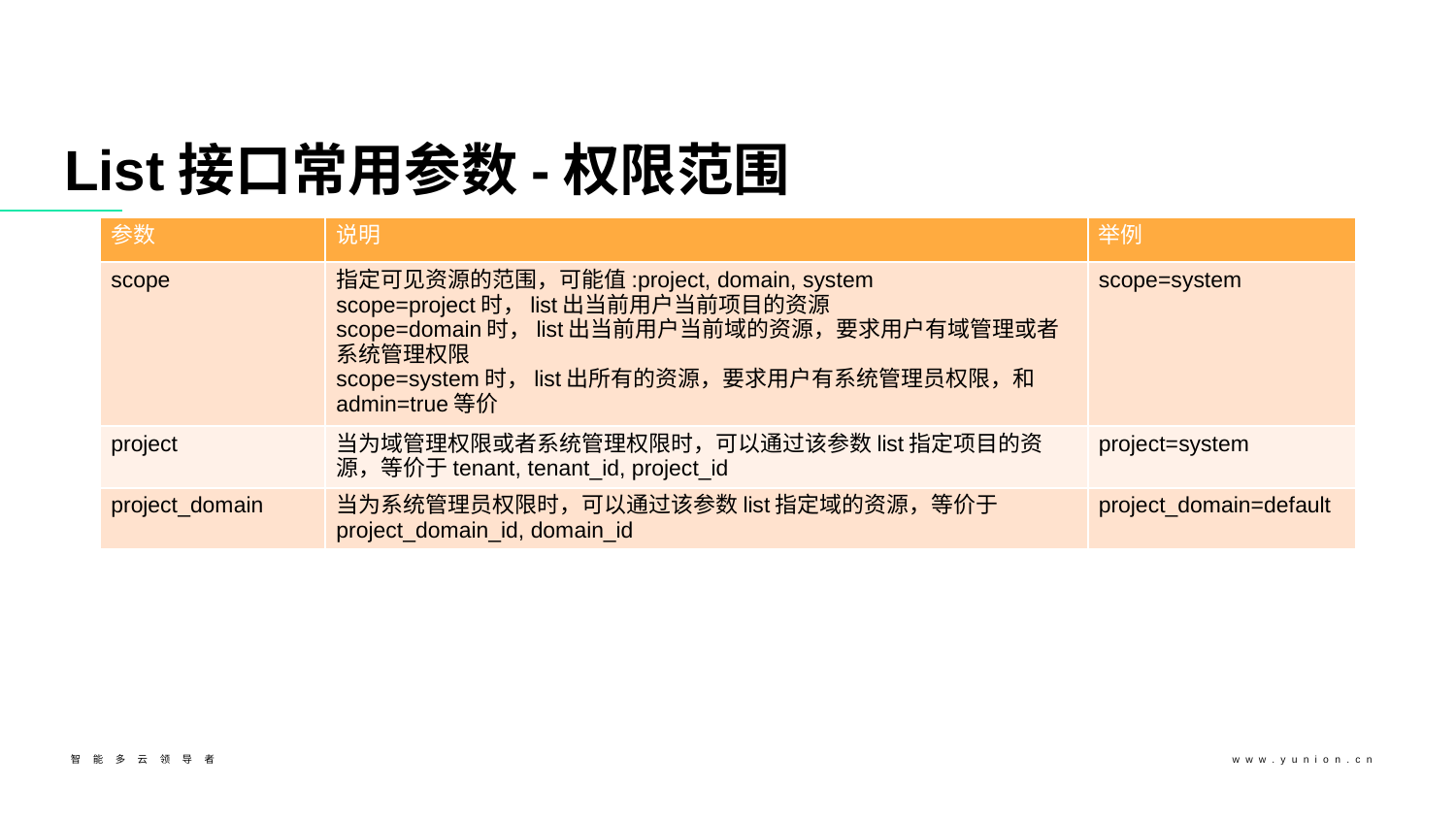

# List接口常用参数-权限范围
| 参数 | 说明 | 举例 |
| --- | --- | --- |
| scope | 指定可见资源的范围，可能值:project, domain, system scope=project时，list出当前用户当前项目的资源 scope=domain时，list出当前用户当前域的资源，要求用户有域管理或者系统管理权限 scope=system时，list出所有的资源，要求用户有系统管理员权限，和admin=true等价 | scope=system |
| project | 当为域管理权限或者系统管理权限时，可以通过该参数list指定项目的资源，等价于tenant, tenant\_id, project\_id | project=system |
| project\_domain | 当为系统管理员权限时，可以通过该参数list指定域的资源，等价于 project\_domain\_id, domain\_id | project\_domain=default |